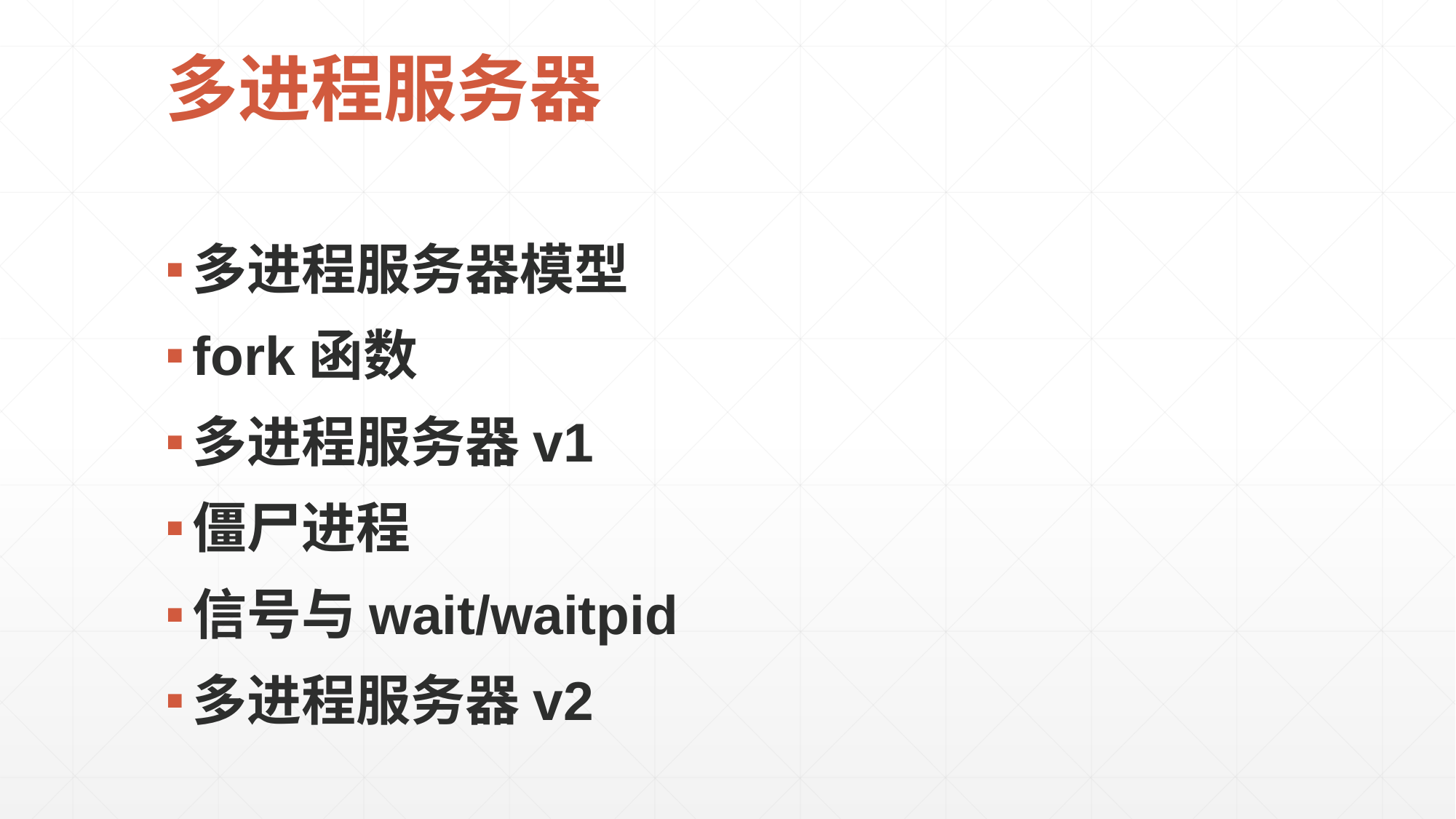

# 多进程服务器
多进程服务器模型
fork函数
多进程服务器v1
僵尸进程
信号与wait/waitpid
多进程服务器v2